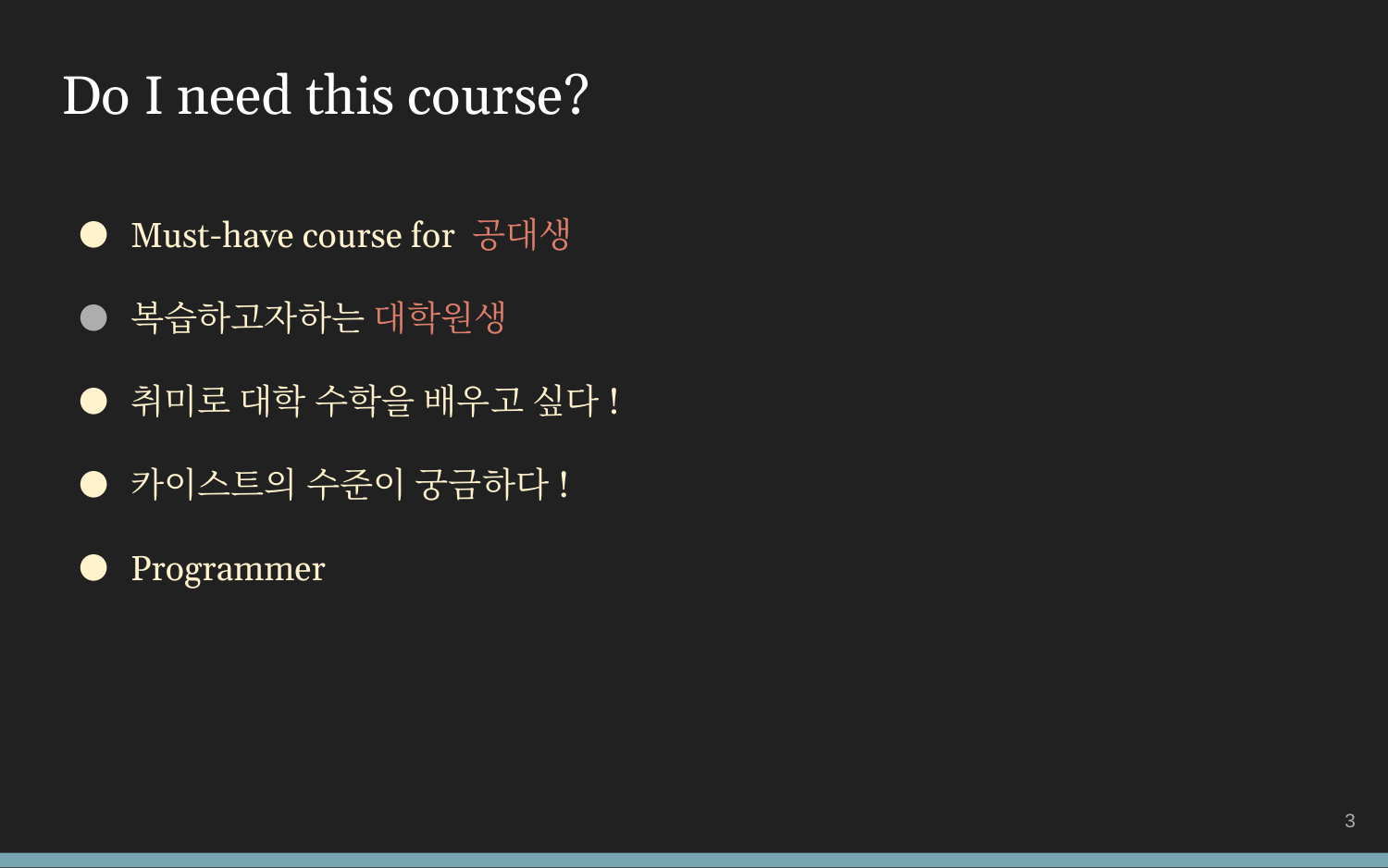

# Do I need this course?
Must-have course for 공대생
복습하고자하는 대학원생
취미로 대학 수학을 배우고 싶다!
카이스트의 수준이 궁금하다!
Programmer
3